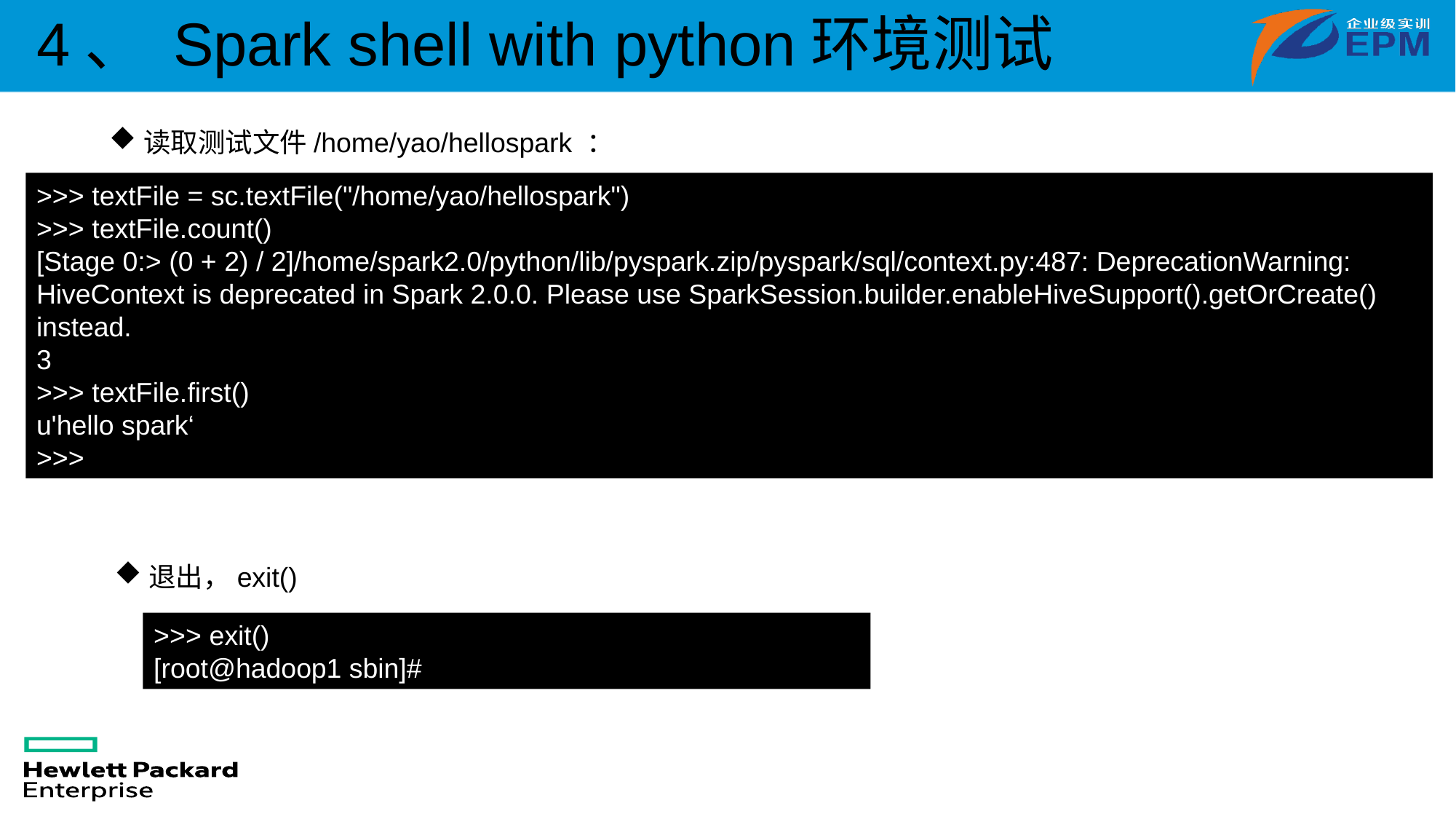

4、 Spark shell with python环境测试
读取测试文件/home/yao/hellospark ：
>>> textFile = sc.textFile("/home/yao/hellospark")
>>> textFile.count()
[Stage 0:> (0 + 2) / 2]/home/spark2.0/python/lib/pyspark.zip/pyspark/sql/context.py:487: DeprecationWarning: HiveContext is deprecated in Spark 2.0.0. Please use SparkSession.builder.enableHiveSupport().getOrCreate() instead.
3
>>> textFile.first()
u'hello spark‘
>>>
退出，exit()
>>> exit()
[root@hadoop1 sbin]#